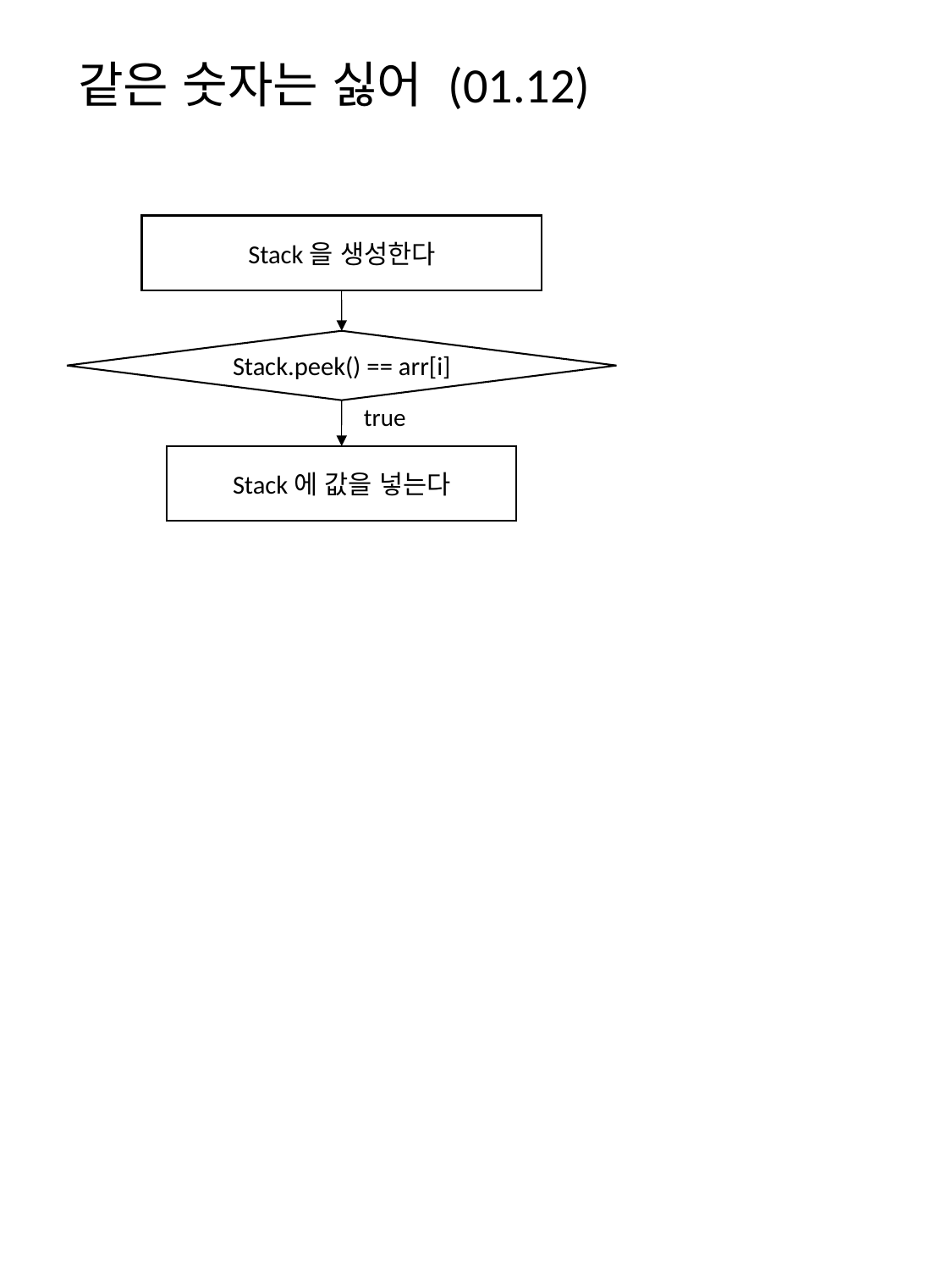

# 같은 숫자는 싫어 (01.12)
Stack을 생성한다
Stack.peek() == arr[i]
true
Stack에 값을 넣는다